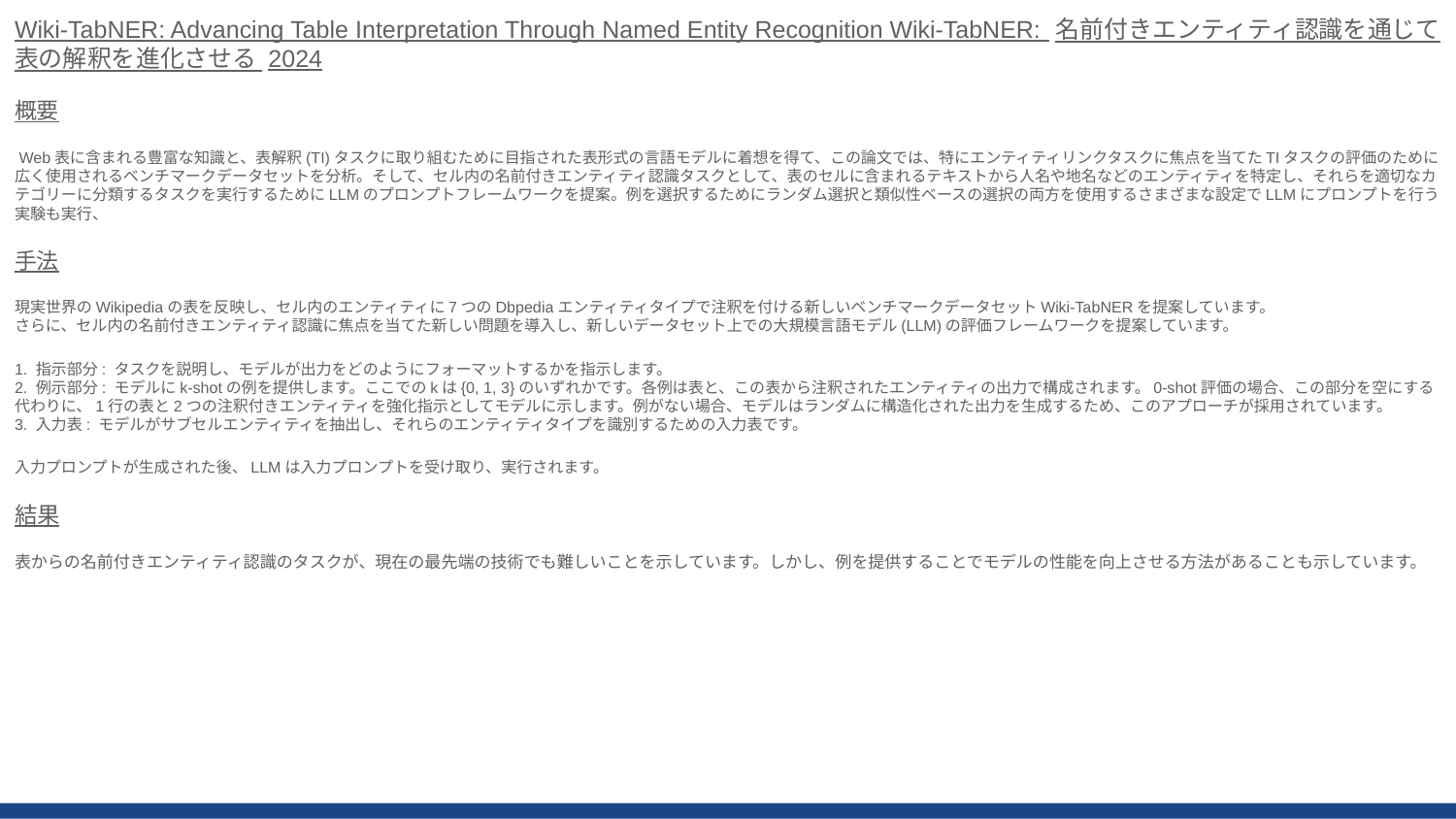

Wiki-TabNER: Advancing Table Interpretation Through Named Entity Recognition Wiki-TabNER: 名前付きエンティティ認識を通じて表の解釈を進化させる 2024
概要
 Web表に含まれる豊富な知識と、表解釈(TI)タスクに取り組むために目指された表形式の言語モデルに着想を得て、この論文では、特にエンティティリンクタスクに焦点を当てたTIタスクの評価のために広く使用されるベンチマークデータセットを分析。そして、セル内の名前付きエンティティ認識タスクとして、表のセルに含まれるテキストから人名や地名などのエンティティを特定し、それらを適切なカテゴリーに分類するタスクを実行するためにLLMのプロンプトフレームワークを提案。例を選択するためにランダム選択と類似性ベースの選択の両方を使用するさまざまな設定でLLMにプロンプトを行う実験も実行、
手法
現実世界のWikipediaの表を反映し、セル内のエンティティに7つのDbpediaエンティティタイプで注釈を付ける新しいベンチマークデータセットWiki-TabNERを提案しています。
さらに、セル内の名前付きエンティティ認識に焦点を当てた新しい問題を導入し、新しいデータセット上での大規模言語モデル(LLM)の評価フレームワークを提案しています。
1. 指示部分: タスクを説明し、モデルが出力をどのようにフォーマットするかを指示します。
2. 例示部分: モデルにk-shotの例を提供します。ここでのkは{0, 1, 3}のいずれかです。各例は表と、この表から注釈されたエンティティの出力で構成されます。0-shot評価の場合、この部分を空にする代わりに、1行の表と2つの注釈付きエンティティを強化指示としてモデルに示します。例がない場合、モデルはランダムに構造化された出力を生成するため、このアプローチが採用されています。
3. 入力表: モデルがサブセルエンティティを抽出し、それらのエンティティタイプを識別するための入力表です。
入力プロンプトが生成された後、LLMは入力プロンプトを受け取り、実行されます。
結果
表からの名前付きエンティティ認識のタスクが、現在の最先端の技術でも難しいことを示しています。しかし、例を提供することでモデルの性能を向上させる方法があることも示しています​​。